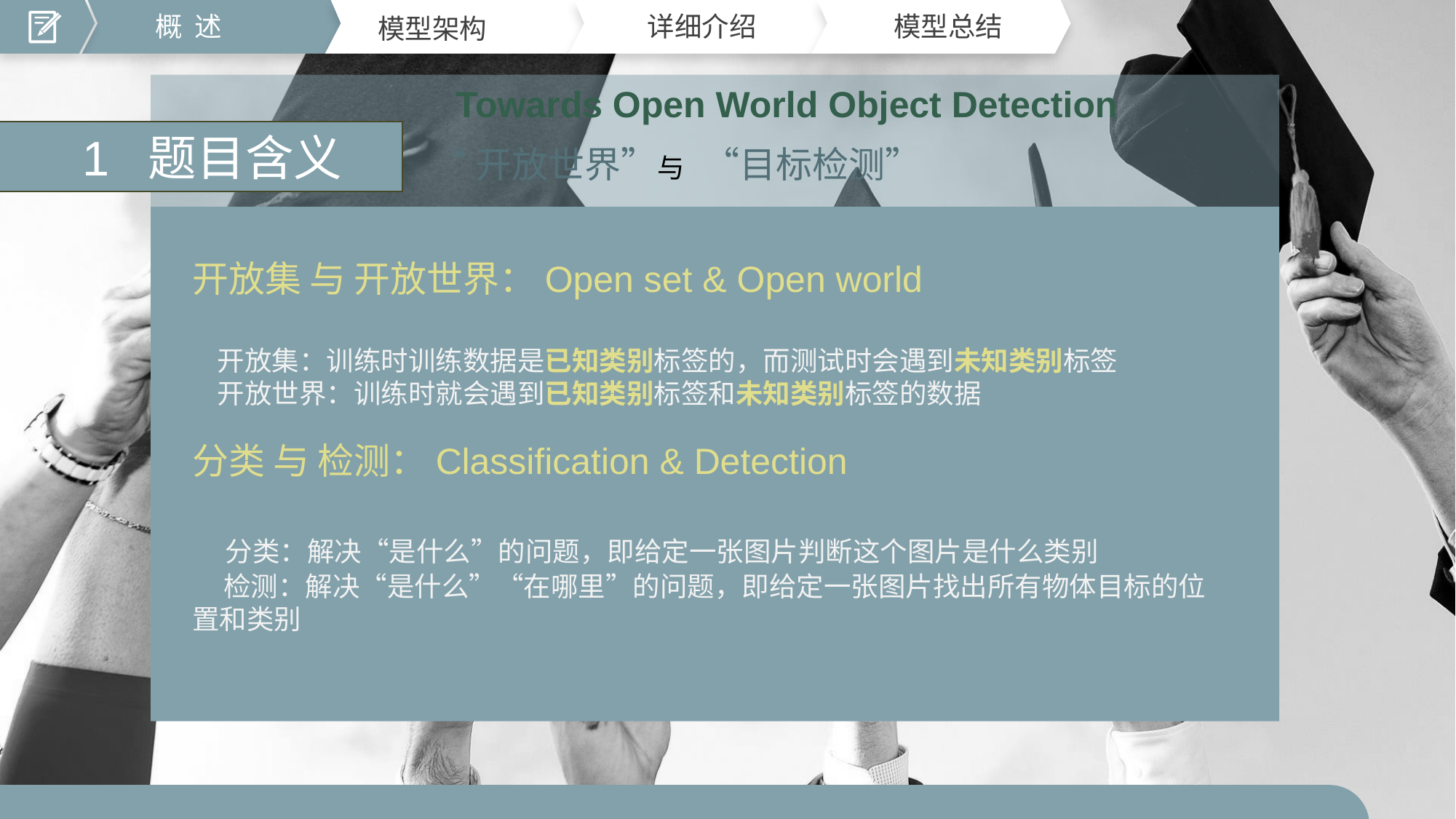

概  述
详细介绍
模型总结
模型架构

Towards Open World Object Detection

1  题目含义
“开放世界”与   “目标检测”

开放集 与 开放世界：Open set & Open world

   开放集：训练时训练数据是已知类别标签的，而测试时会遇到未知类别标签
   开放世界：训练时就会遇到已知类别标签和未知类别标签的数据

分类 与 检测：Classification & Detection

   分类：解决“是什么”的问题，即给定一张图片判断这个图片是什么类别
    检测：解决“是什么”“在哪里”的问题，即给定一张图片找出所有物体目标的位置和类别